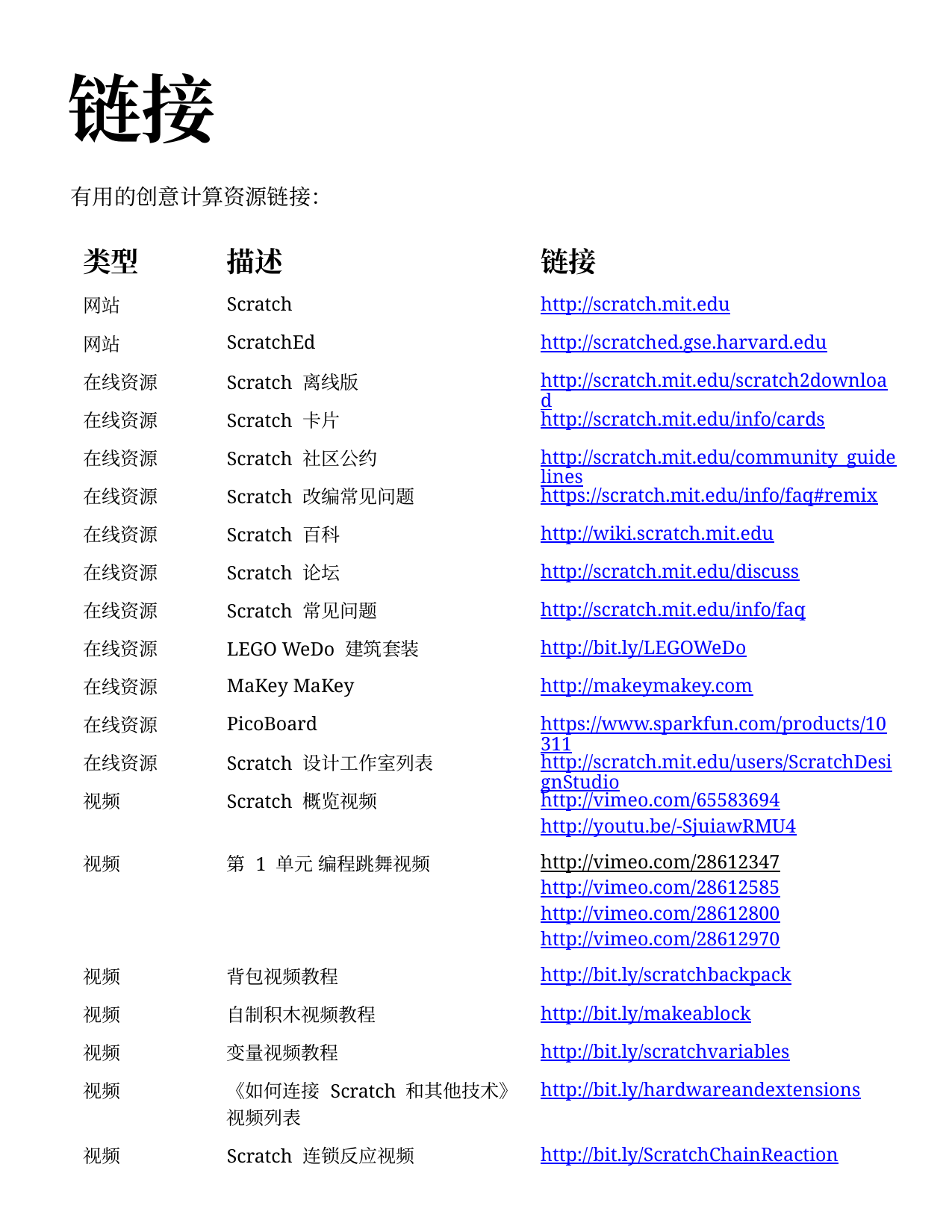

链接
有用的创意计算资源链接：
| 类型 | 描述 | 链接 |
| --- | --- | --- |
| 网站 | Scratch | http://scratch.mit.edu |
| 网站 | ScratchEd | http://scratched.gse.harvard.edu |
| 在线资源 | Scratch 离线版 | http://scratch.mit.edu/scratch2download |
| 在线资源 | Scratch 卡片 | http://scratch.mit.edu/info/cards |
| 在线资源 | Scratch 社区公约 | http://scratch.mit.edu/community\_guidelines |
| 在线资源 | Scratch 改编常见问题 | https://scratch.mit.edu/info/faq#remix |
| 在线资源 | Scratch 百科 | http://wiki.scratch.mit.edu |
| 在线资源 | Scratch 论坛 | http://scratch.mit.edu/discuss |
| 在线资源 | Scratch 常见问题 | http://scratch.mit.edu/info/faq |
| 在线资源 | LEGO WeDo 建筑套装 | http://bit.ly/LEGOWeDo |
| 在线资源 | MaKey MaKey | http://makeymakey.com |
| 在线资源 | PicoBoard | https://www.sparkfun.com/products/10311 |
| 在线资源 | Scratch 设计工作室列表 | http://scratch.mit.edu/users/ScratchDesignStudio |
| 视频 | Scratch 概览视频 | http://vimeo.com/65583694 http://youtu.be/-SjuiawRMU4 |
| 视频 | 第 1 单元 编程跳舞视频 | http://vimeo.com/28612347 http://vimeo.com/28612585 http://vimeo.com/28612800 http://vimeo.com/28612970 |
| 视频 | 背包视频教程 | http://bit.ly/scratchbackpack |
| 视频 | 自制积木视频教程 | http://bit.ly/makeablock |
| 视频 | 变量视频教程 | http://bit.ly/scratchvariables |
| 视频 | 《如何连接 Scratch 和其他技术》 视频列表 | http://bit.ly/hardwareandextensions |
| 视频 | Scratch 连锁反应视频 | http://bit.ly/ScratchChainReaction |